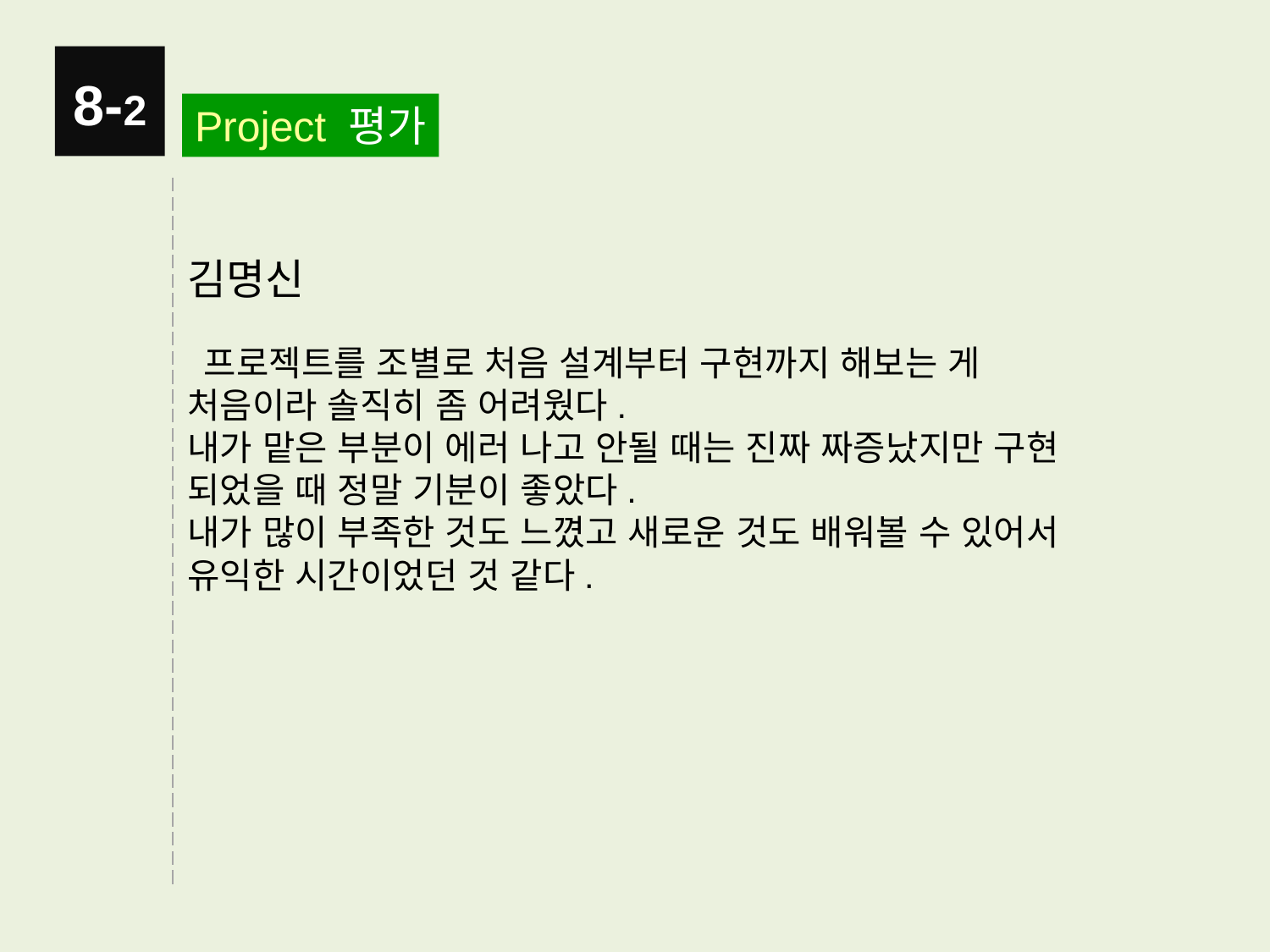

8-2
Project 평가
김명신

 프로젝트를 조별로 처음 설계부터 구현까지 해보는 게 처음이라 솔직히 좀 어려웠다.
내가 맡은 부분이 에러 나고 안될 때는 진짜 짜증났지만 구현 되었을 때 정말 기분이 좋았다.
내가 많이 부족한 것도 느꼈고 새로운 것도 배워볼 수 있어서 유익한 시간이었던 것 같다.